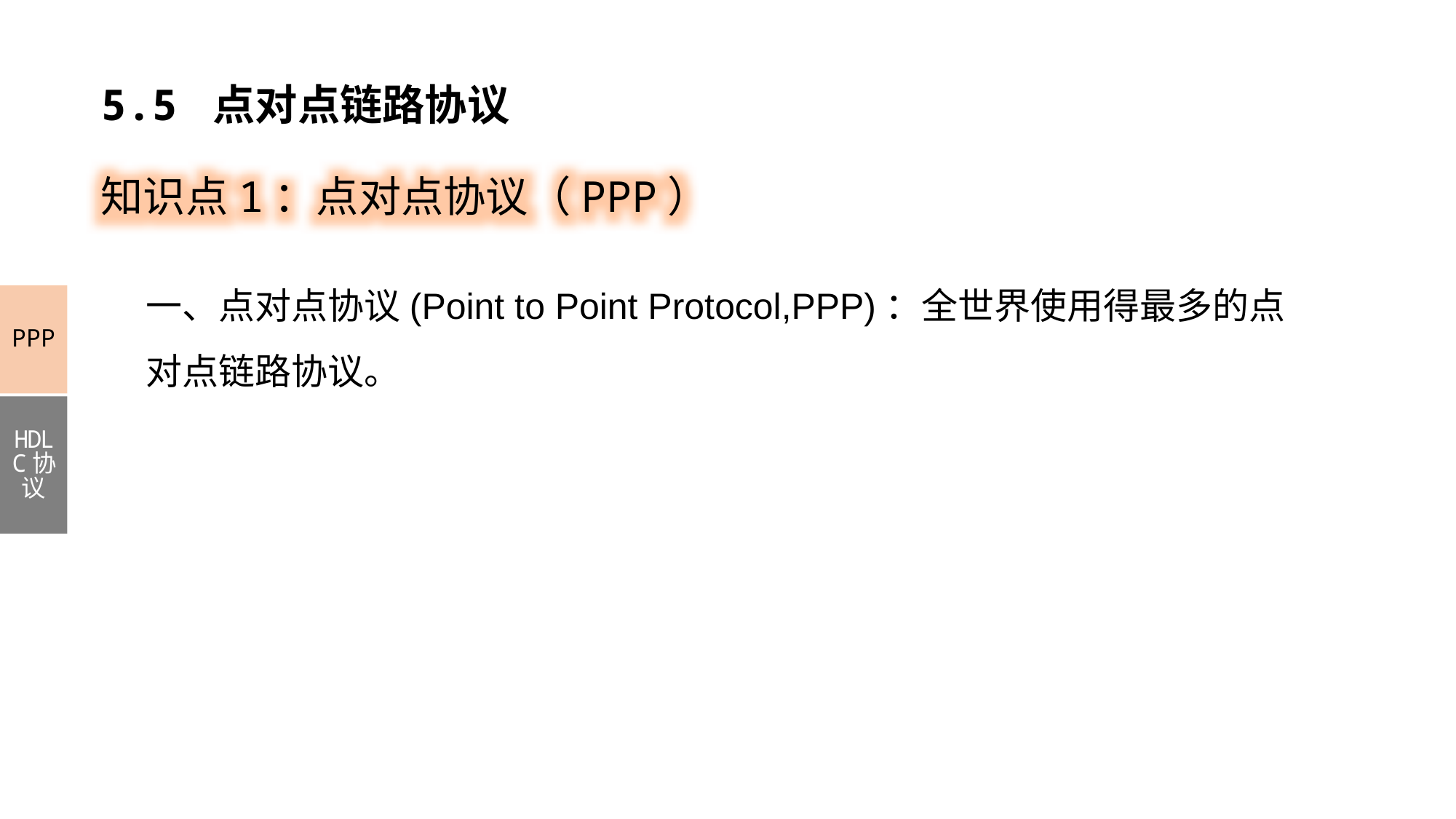

5.5 点对点链路协议
知识点1：点对点协议（PPP）
一、点对点协议(Point to Point Protocol,PPP)：全世界使用得最多的点对点链路协议。
PPP
HDLC协议